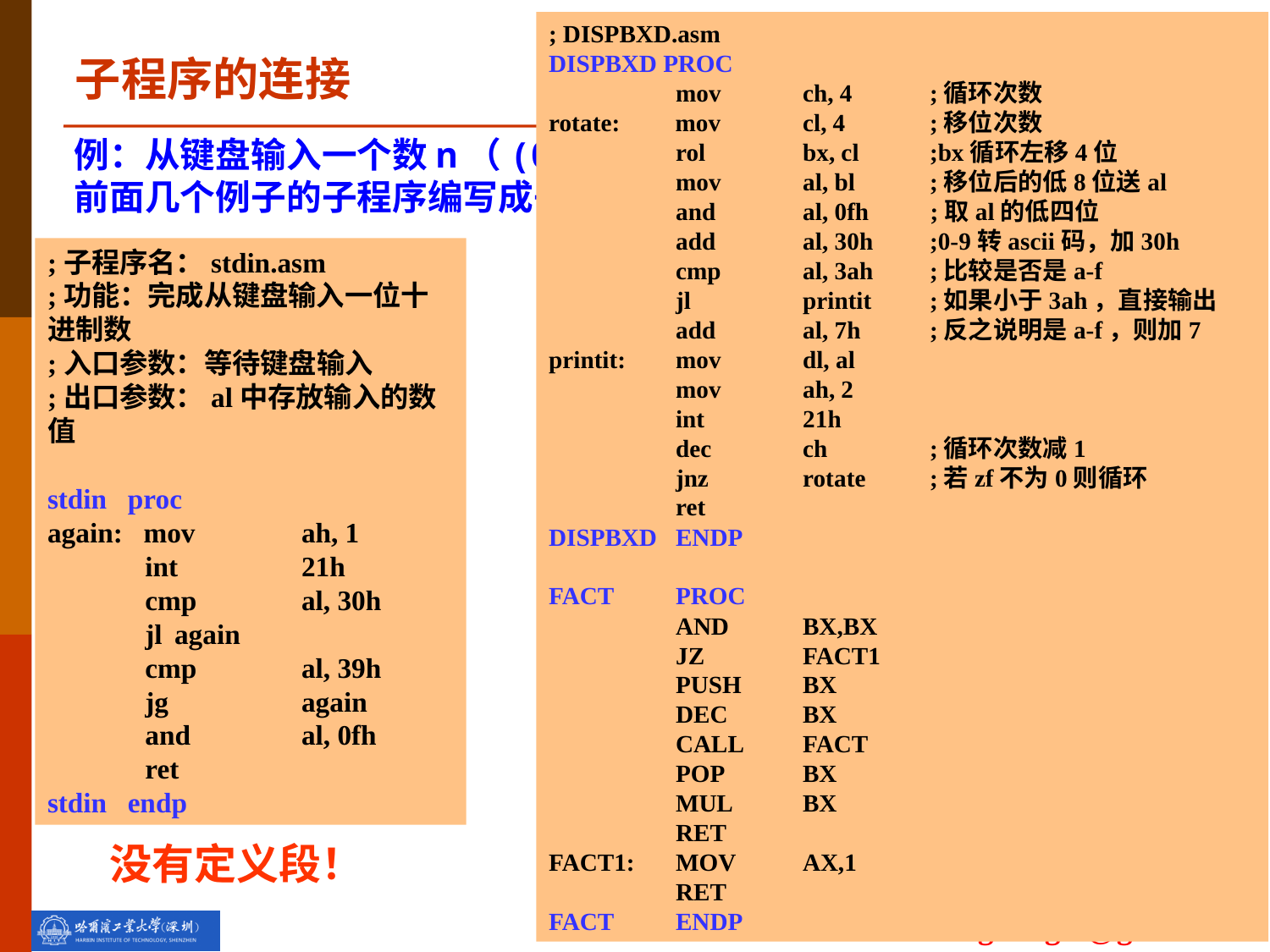

; DISPBXD.asm
DISPBXD PROC
   	mov 	ch, 4	;循环次数
rotate:         mov 	cl, 4	;移位次数
       	rol 	bx, cl	;bx循环左移4位
       	mov 	al, bl	;移位后的低8位送al
       	and 	al, 0fh          ;取al的低四位
 	add 	al, 30h	;0-9转ascii码，加30h
	cmp 	al, 3ah	;比较是否是a-f
       	jl  	printit	;如果小于3ah，直接输出
       	add 	al, 7h	;反之说明是a-f，则加7
printit:	mov 	dl, al
       	mov 	ah, 2
       	int 	21h
       	dec 	ch	;循环次数减1
       	jnz 	rotate	;若zf不为0则循环
	ret
DISPBXD	ENDP

FACT	PROC
	AND	BX,BX
	JZ	FACT1
	PUSH	BX
	DEC	BX
	CALL	FACT
	POP	BX
	MUL	BX
	RET
FACT1:	MOV	AX,1
	RET
FACT	ENDP
子程序的连接
例：从键盘输入一个数n（(0≤n≤8)，求n!，并用16进制输出结果。前面几个例子的子程序编写成子程序模块，供主程序调用。
;子程序名：stdin.asm
;功能：完成从键盘输入一位十进制数
;入口参数：等待键盘输入
;出口参数：al中存放输入的数值

stdin   proc
again:   mov	ah, 1
              int	21h
              cmp	al, 30h
              jl 	again
              cmp 	al, 39h
              jg 	again
              and 	al, 0fh
              ret
stdin   endp
没有定义段！